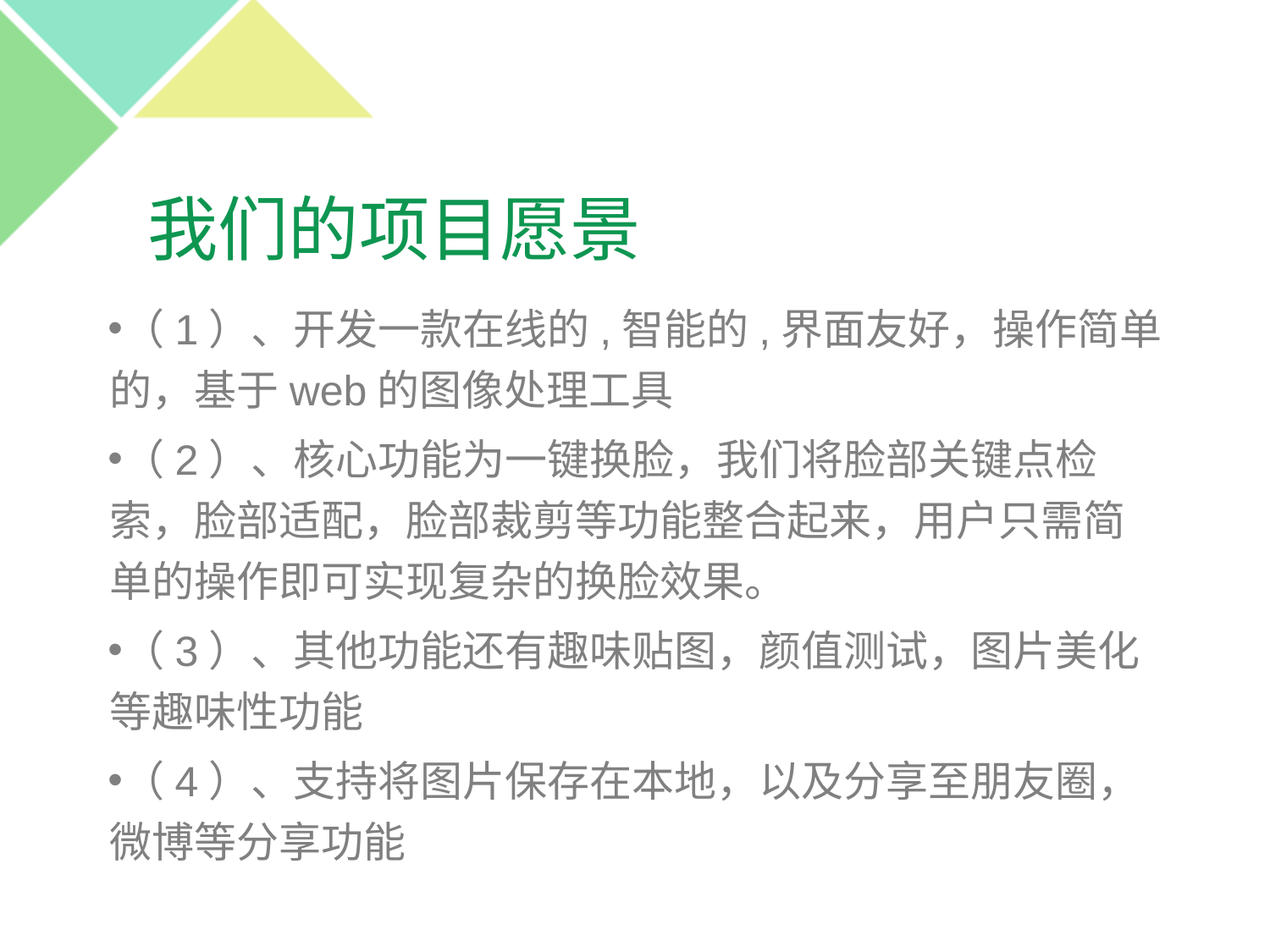

# 我们的项目愿景
（1）、开发一款在线的,智能的,界面友好，操作简单的，基于web的图像处理工具
（2）、核心功能为一键换脸，我们将脸部关键点检索，脸部适配，脸部裁剪等功能整合起来，用户只需简单的操作即可实现复杂的换脸效果。
（3）、其他功能还有趣味贴图，颜值测试，图片美化等趣味性功能
（4）、支持将图片保存在本地，以及分享至朋友圈，微博等分享功能